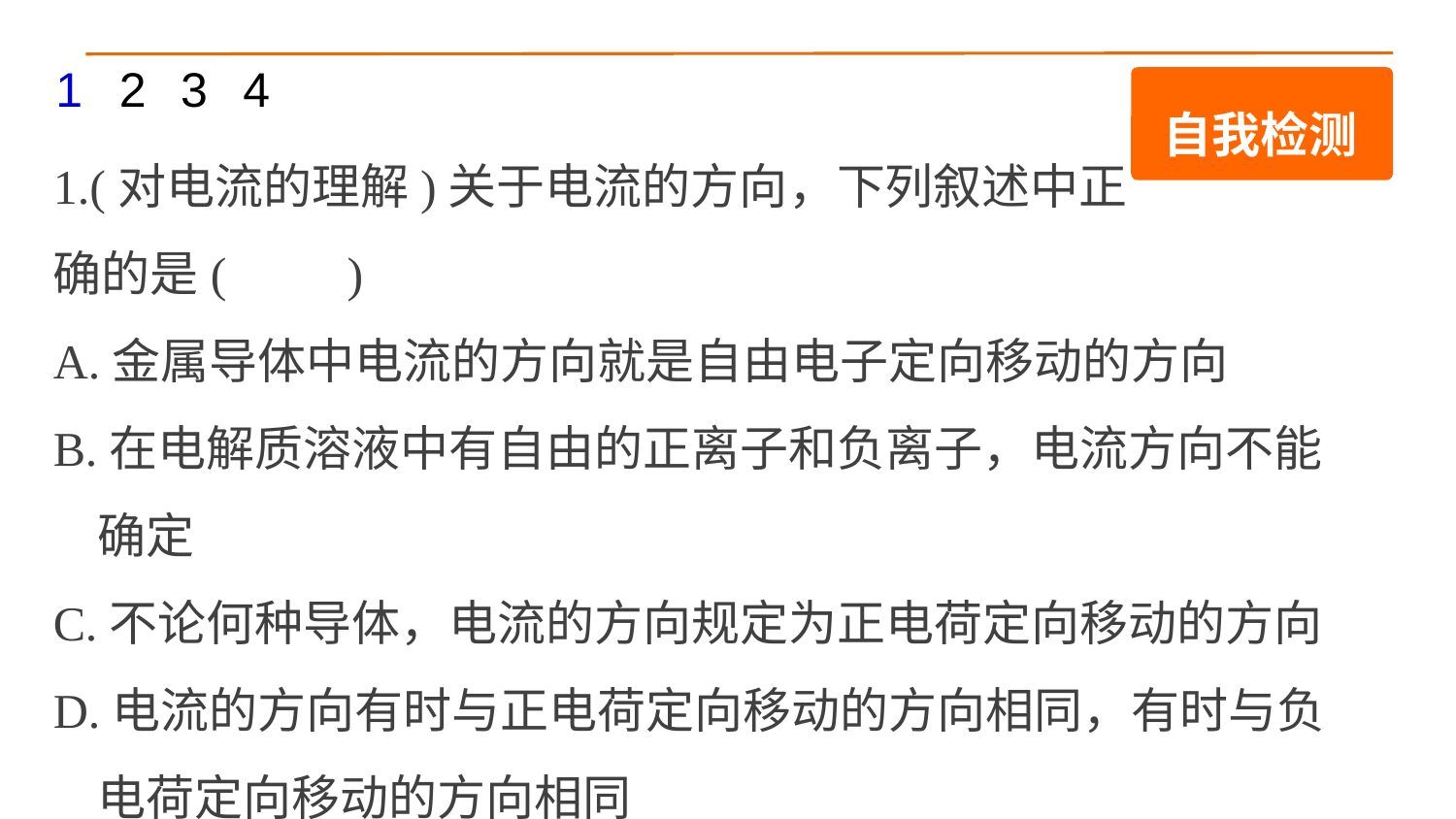

1
2
3
4

自我检测
1.(对电流的理解)关于电流的方向，下列叙述中正
确的是(　　)
A.金属导体中电流的方向就是自由电子定向移动的方向
B.在电解质溶液中有自由的正离子和负离子，电流方向不能
   确定
C.不论何种导体，电流的方向规定为正电荷定向移动的方向
D.电流的方向有时与正电荷定向移动的方向相同，有时与负
   电荷定向移动的方向相同